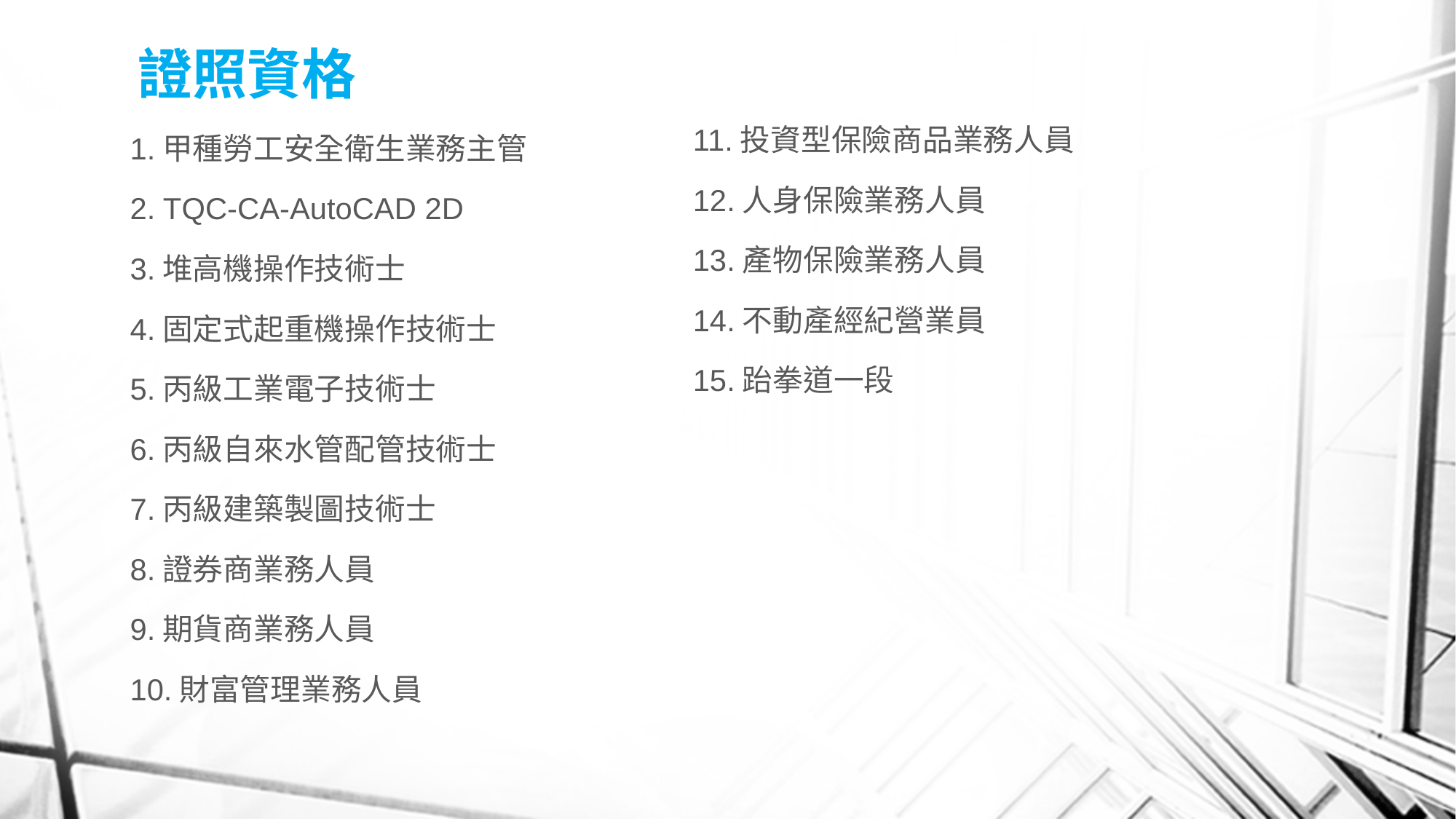

# 證照資格
11.投資型保險商品業務人員
12.人身保險業務人員
13.產物保險業務人員
14.不動產經紀營業員
15.跆拳道一段

1.甲種勞工安全衛生業務主管
2. TQC-CA-AutoCAD 2D
3.堆高機操作技術士
4.固定式起重機操作技術士
5.丙級工業電子技術士
6.丙級自來水管配管技術士
7.丙級建築製圖技術士
8.證券商業務人員
9.期貨商業務人員
10.財富管理業務人員